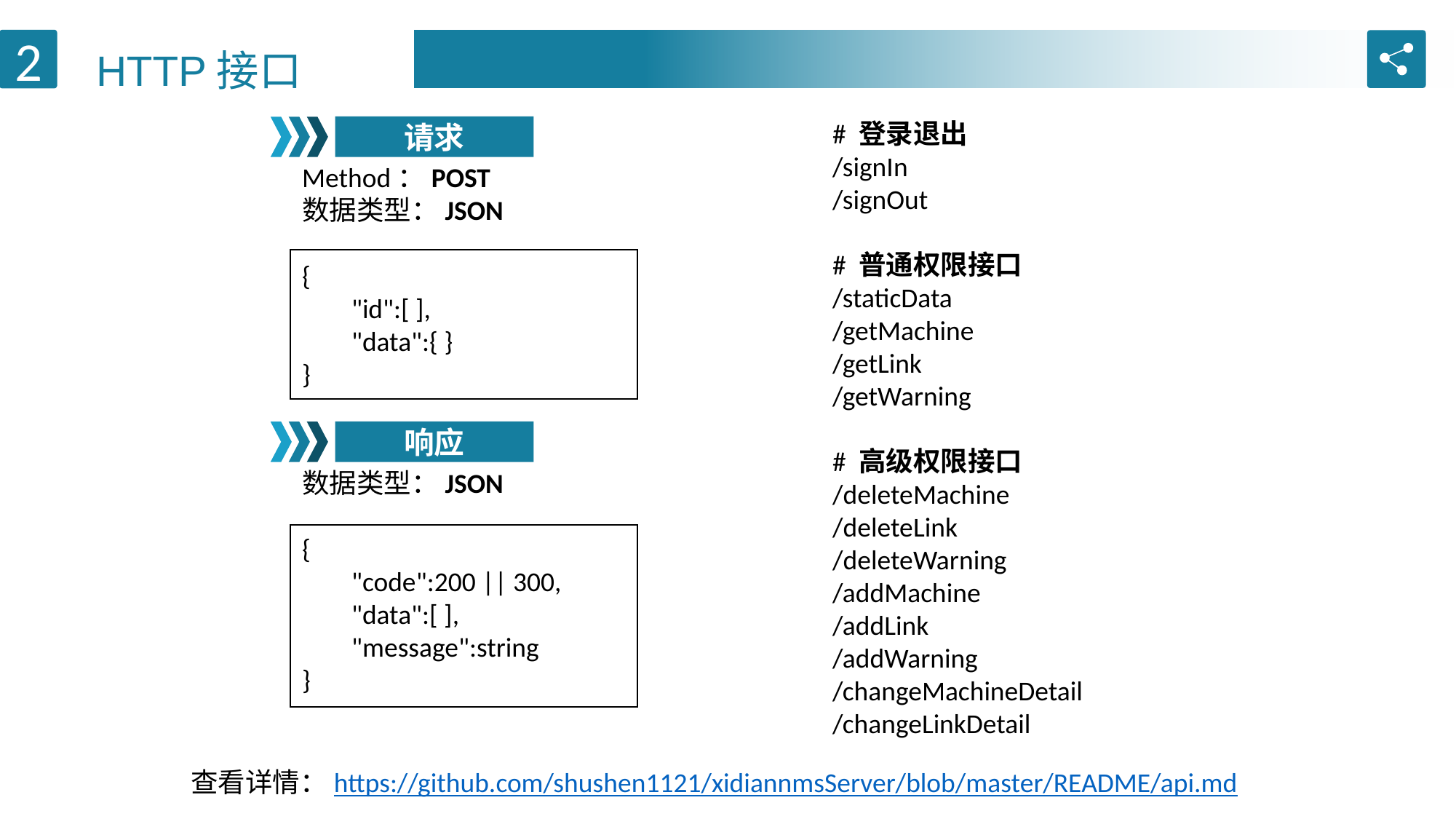

HTTP接口
2

# 登录退出
/signIn
/signOut

# 普通权限接口
/staticData
/getMachine
/getLink
/getWarning

# 高级权限接口
/deleteMachine
/deleteLink
/deleteWarning
/addMachine
/addLink
/addWarning
/changeMachineDetail
/changeLinkDetail

Method：POST
数据类型：JSON

{
        "id":[ ],
        "data":{ }
}

数据类型：JSON

{
        "code":200 || 300,
        "data":[ ],
        "message":string
}

请求

响应

查看详情：https://github.com/shushen1121/xidiannmsServer/blob/master/README/api.md